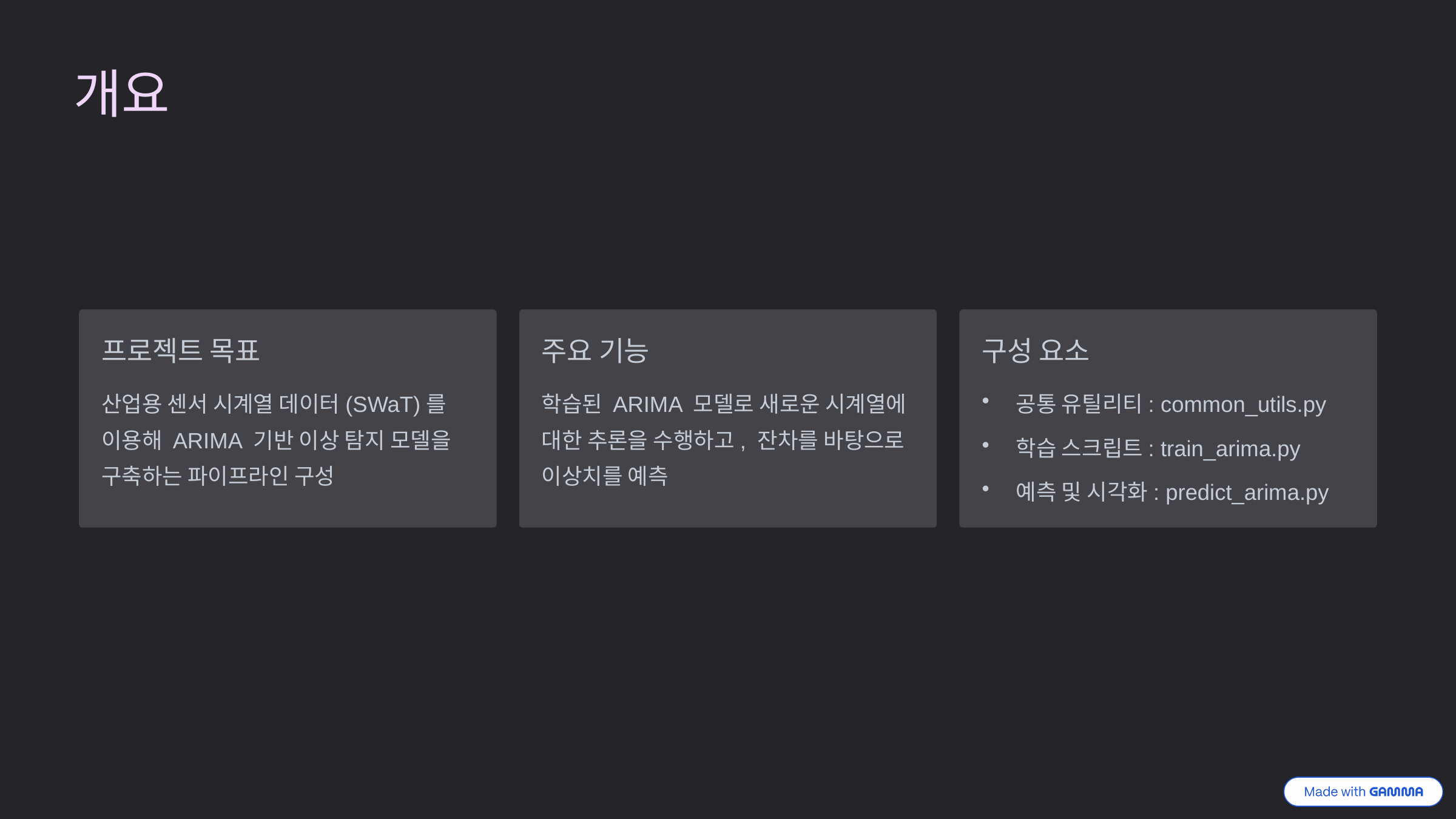

개요

프로젝트 목표
주요 기능
구성 요소
산업용 센서 시계열 데이터(SWaT)를 이용해 ARIMA 기반 이상 탐지 모델을 구축하는 파이프라인 구성
학습된 ARIMA 모델로 새로운 시계열에 대한 추론을 수행하고, 잔차를 바탕으로 이상치를 예측
공통 유틸리티: common_utils.py
학습 스크립트: train_arima.py
예측 및 시각화: predict_arima.py